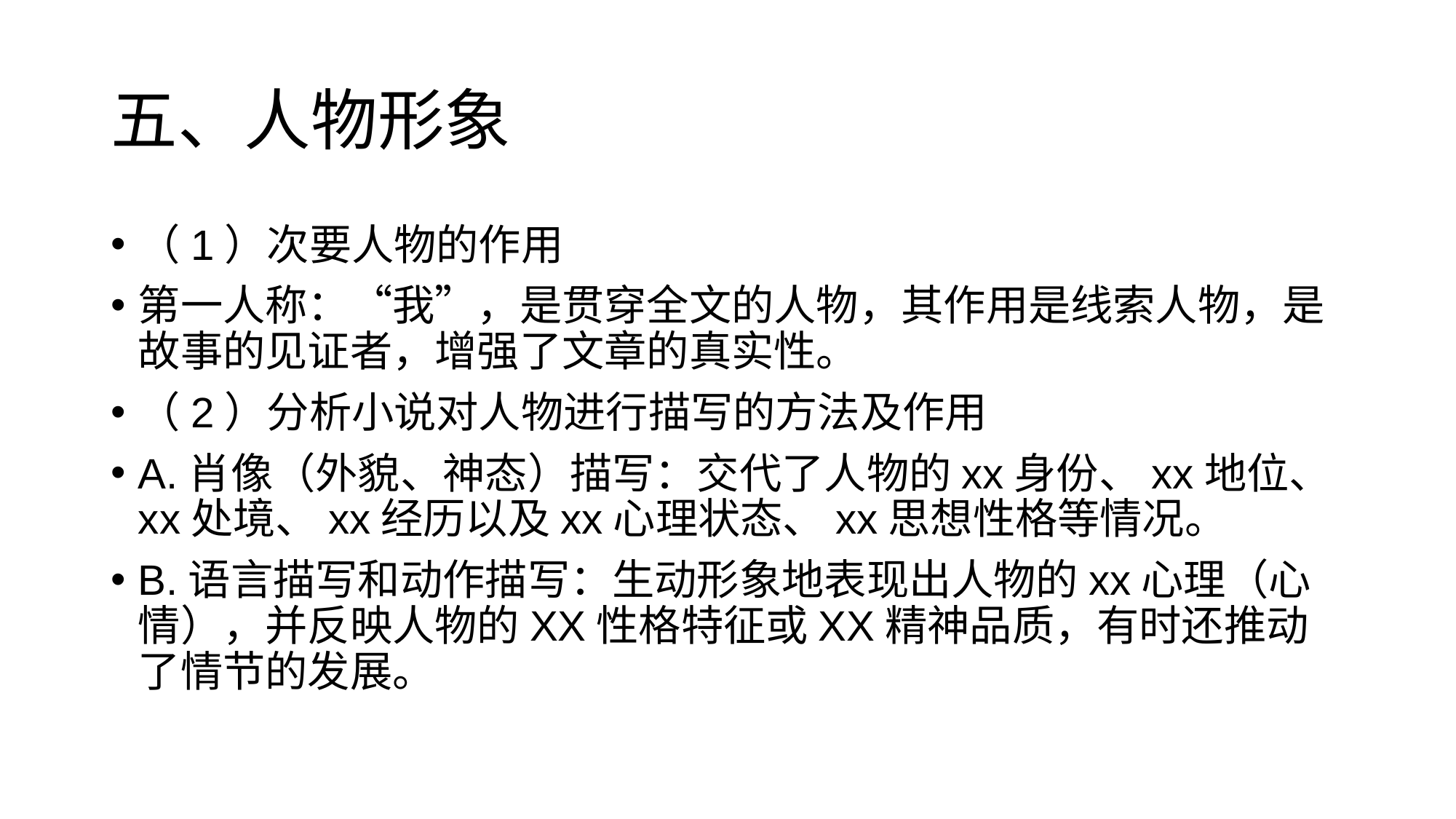

# 五、人物形象
（1）次要人物的作用
第一人称：“我”，是贯穿全文的人物，其作用是线索人物，是故事的见证者，增强了文章的真实性。
（2）分析小说对人物进行描写的方法及作用
A.肖像（外貌、神态）描写：交代了人物的xx身份、xx地位、xx处境、xx经历以及xx心理状态、xx思想性格等情况。
B.语言描写和动作描写：生动形象地表现出人物的xx心理（心情），并反映人物的XX性格特征或XX精神品质，有时还推动了情节的发展。